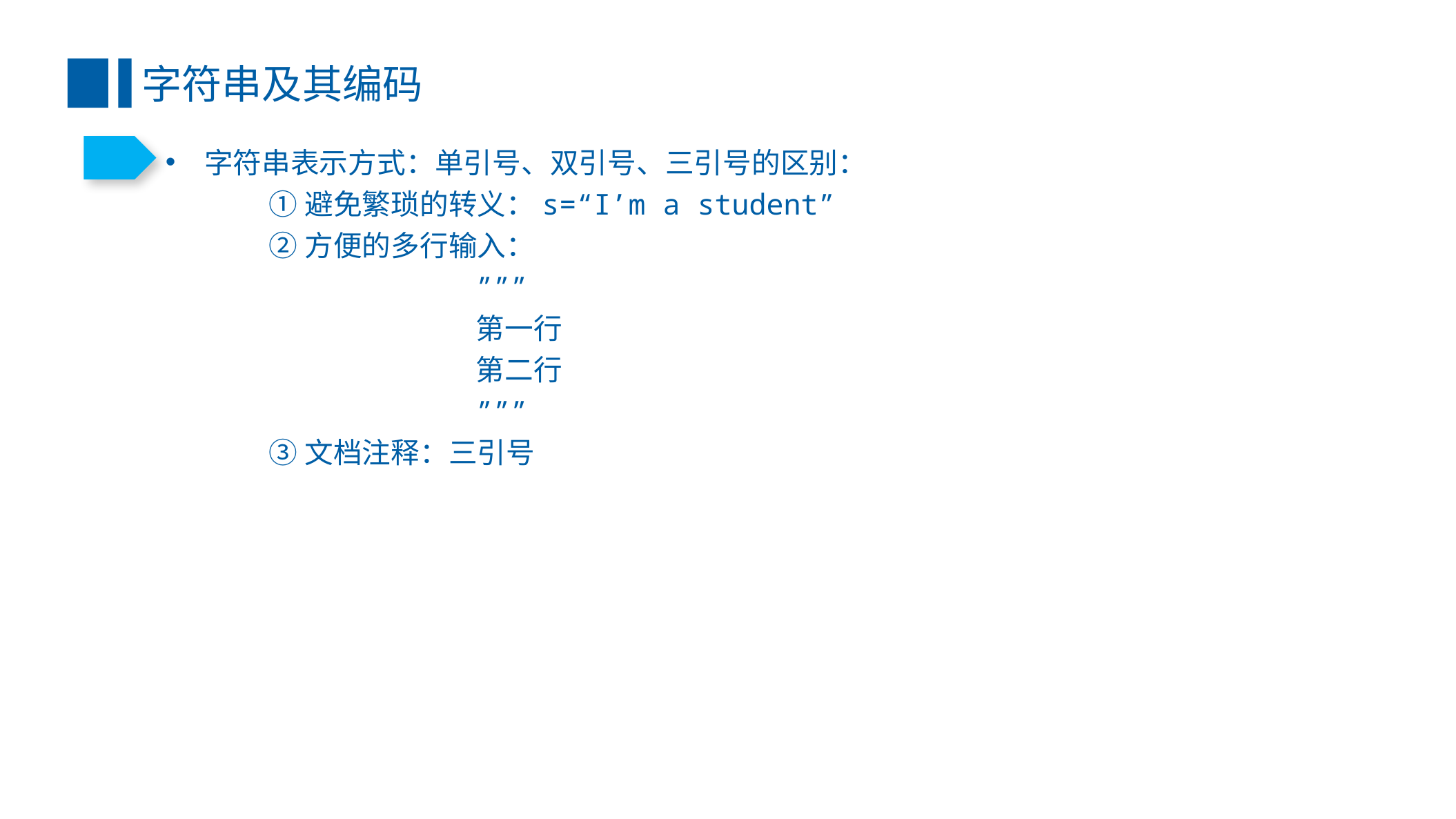

字符串及其编码

字符串表示方式：单引号、双引号、三引号的区别：
	①避免繁琐的转义：s=“I’m a student”
	②方便的多行输入：
			”””
			第一行
			第二行
			”””
	③文档注释：三引号